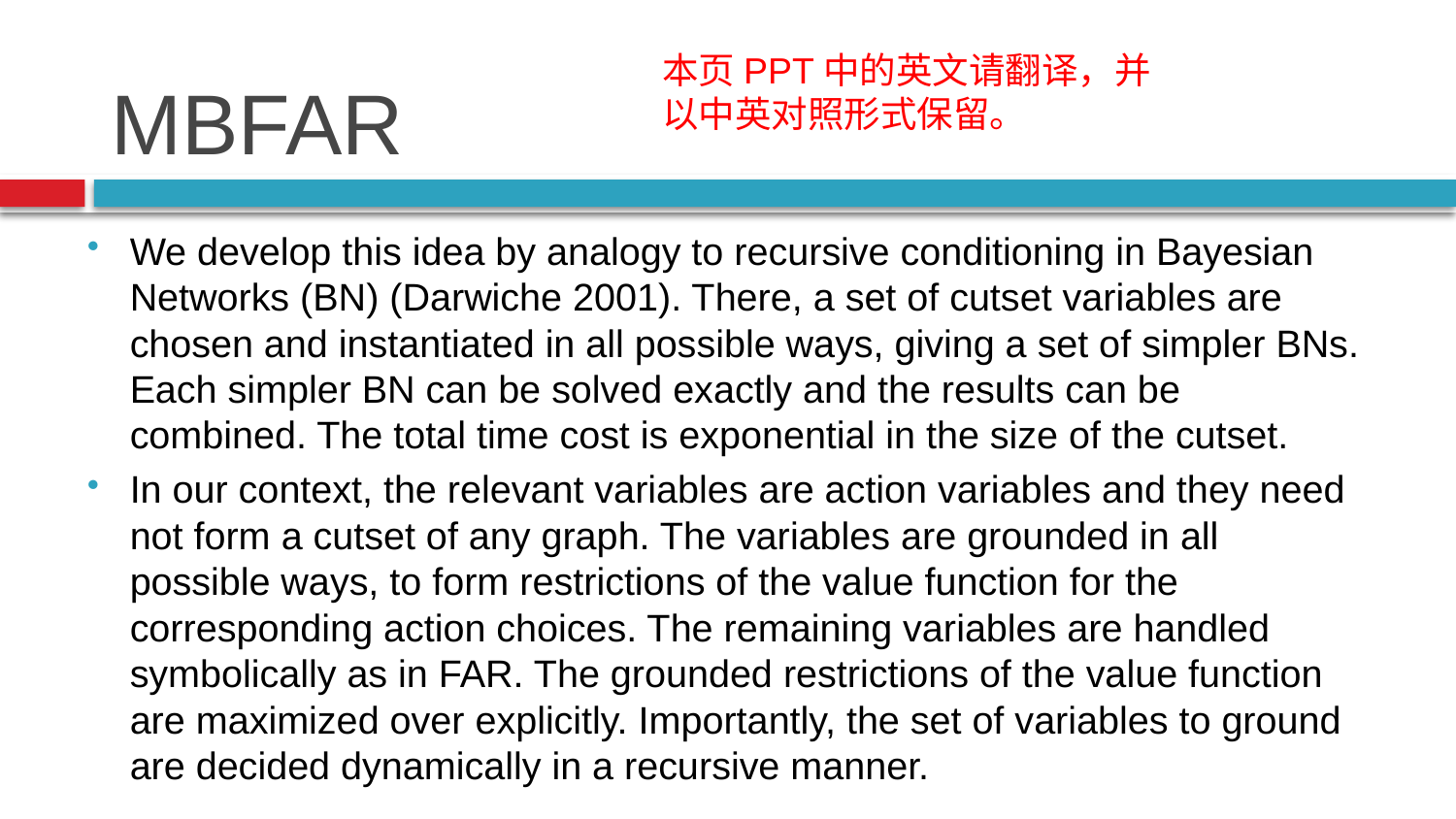

# MBFAR
本页PPT中的英文请翻译，并以中英对照形式保留。
We develop this idea by analogy to recursive conditioning in Bayesian Networks (BN) (Darwiche 2001). There, a set of cutset variables are chosen and instantiated in all possible ways, giving a set of simpler BNs. Each simpler BN can be solved exactly and the results can be combined. The total time cost is exponential in the size of the cutset.
In our context, the relevant variables are action variables and they need not form a cutset of any graph. The variables are grounded in all possible ways, to form restrictions of the value function for the corresponding action choices. The remaining variables are handled symbolically as in FAR. The grounded restrictions of the value function are maximized over explicitly. Importantly, the set of variables to ground are decided dynamically in a recursive manner.